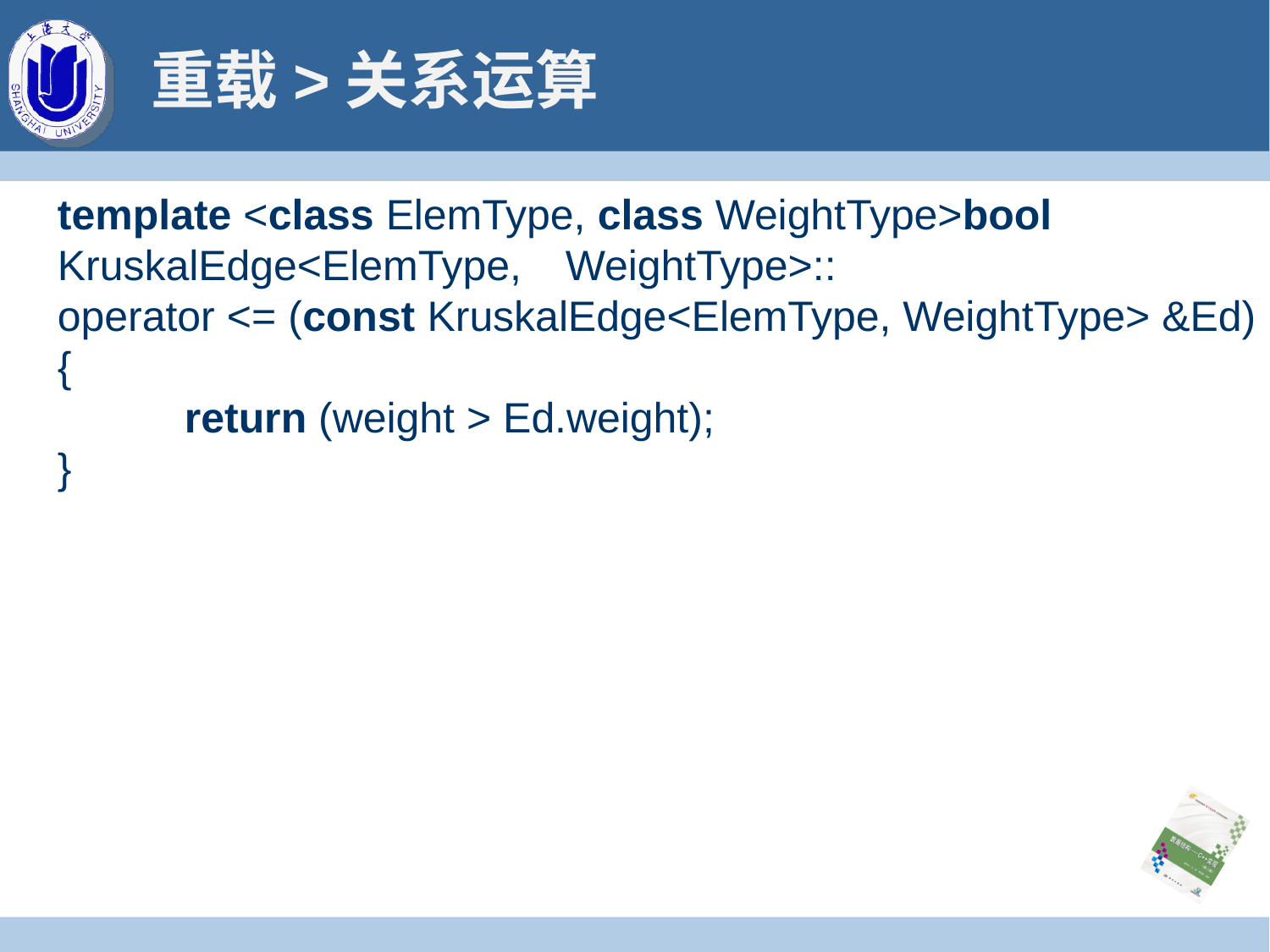

# 重载>关系运算
template <class ElemType, class WeightType>bool KruskalEdge<ElemType, 	WeightType>::
operator <= (const KruskalEdge<ElemType, WeightType> &Ed)
{
	return (weight > Ed.weight);
}